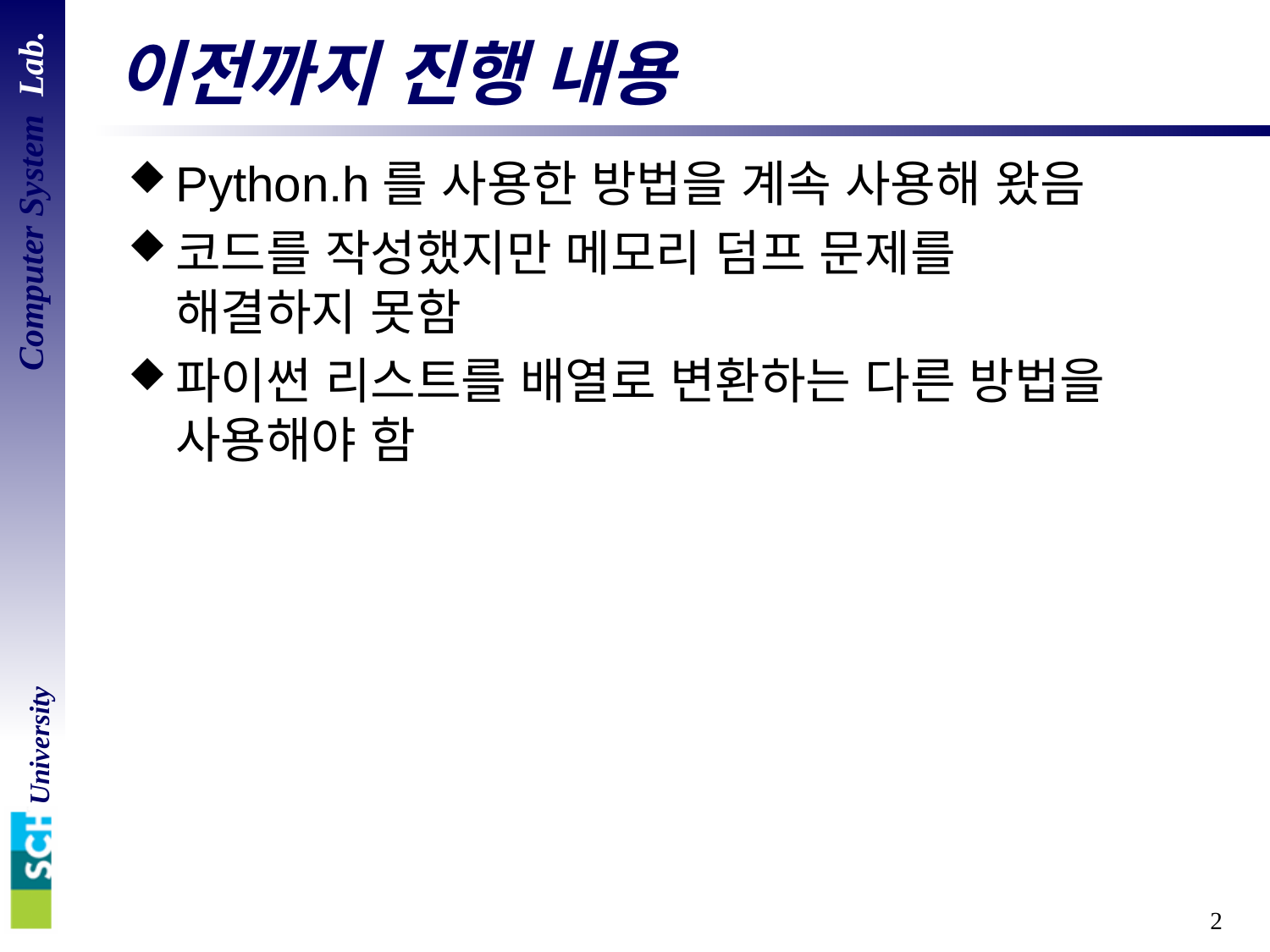

# 이전까지 진행 내용
Python.h를 사용한 방법을 계속 사용해 왔음
코드를 작성했지만 메모리 덤프 문제를
해결하지 못함
파이썬 리스트를 배열로 변환하는 다른 방법을 사용해야 함